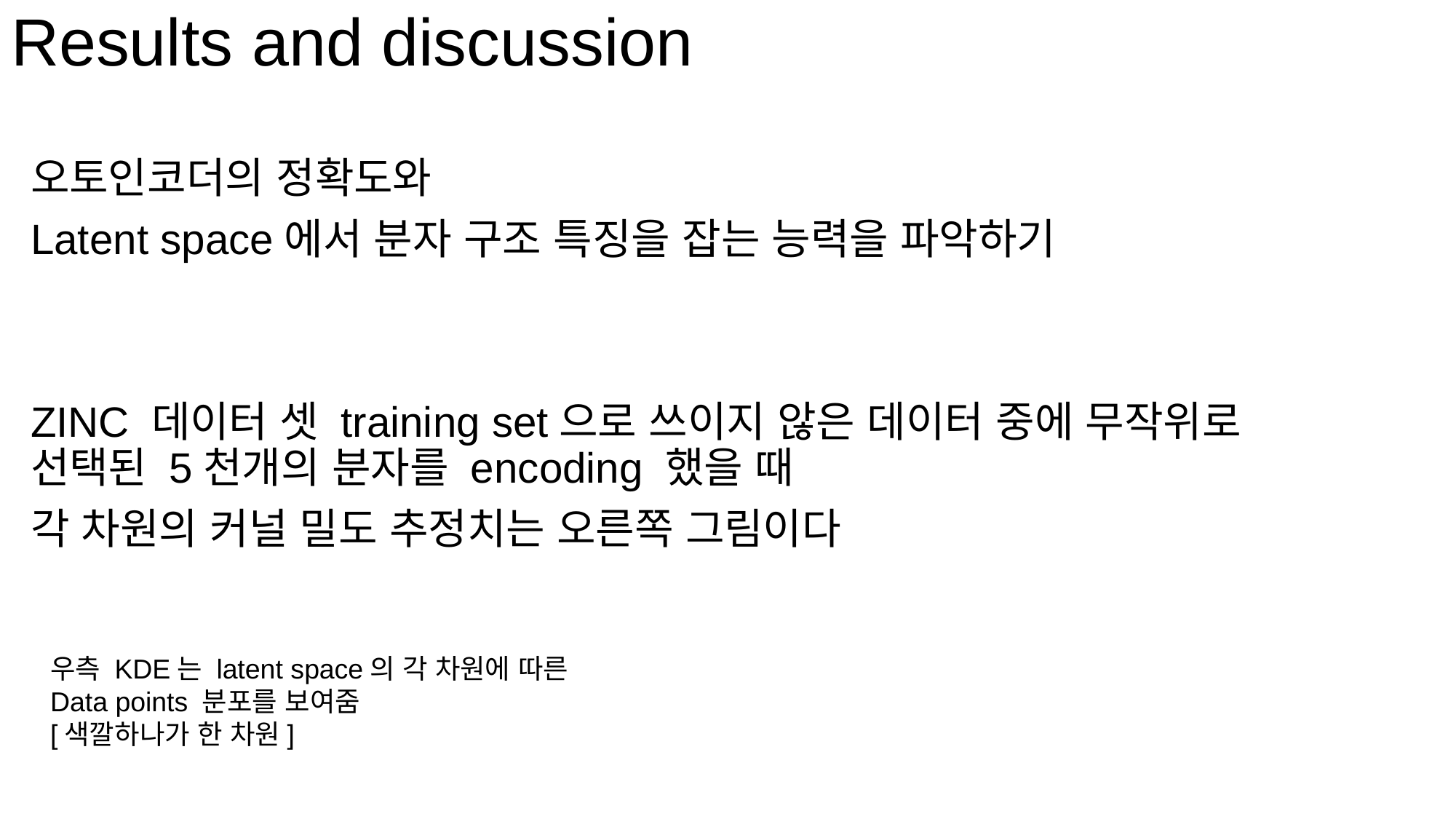

# Results and discussion
오토인코더의 정확도와
Latent space에서 분자 구조 특징을 잡는 능력을 파악하기

ZINC 데이터 셋 training set으로 쓰이지 않은 데이터 중에 무작위로 선택된 5천개의 분자를 encoding 했을 때
각 차원의 커널 밀도 추정치는 오른쪽 그림이다
우측 KDE는 latent space의 각 차원에 따른
Data points 분포를 보여줌
[색깔하나가 한 차원]